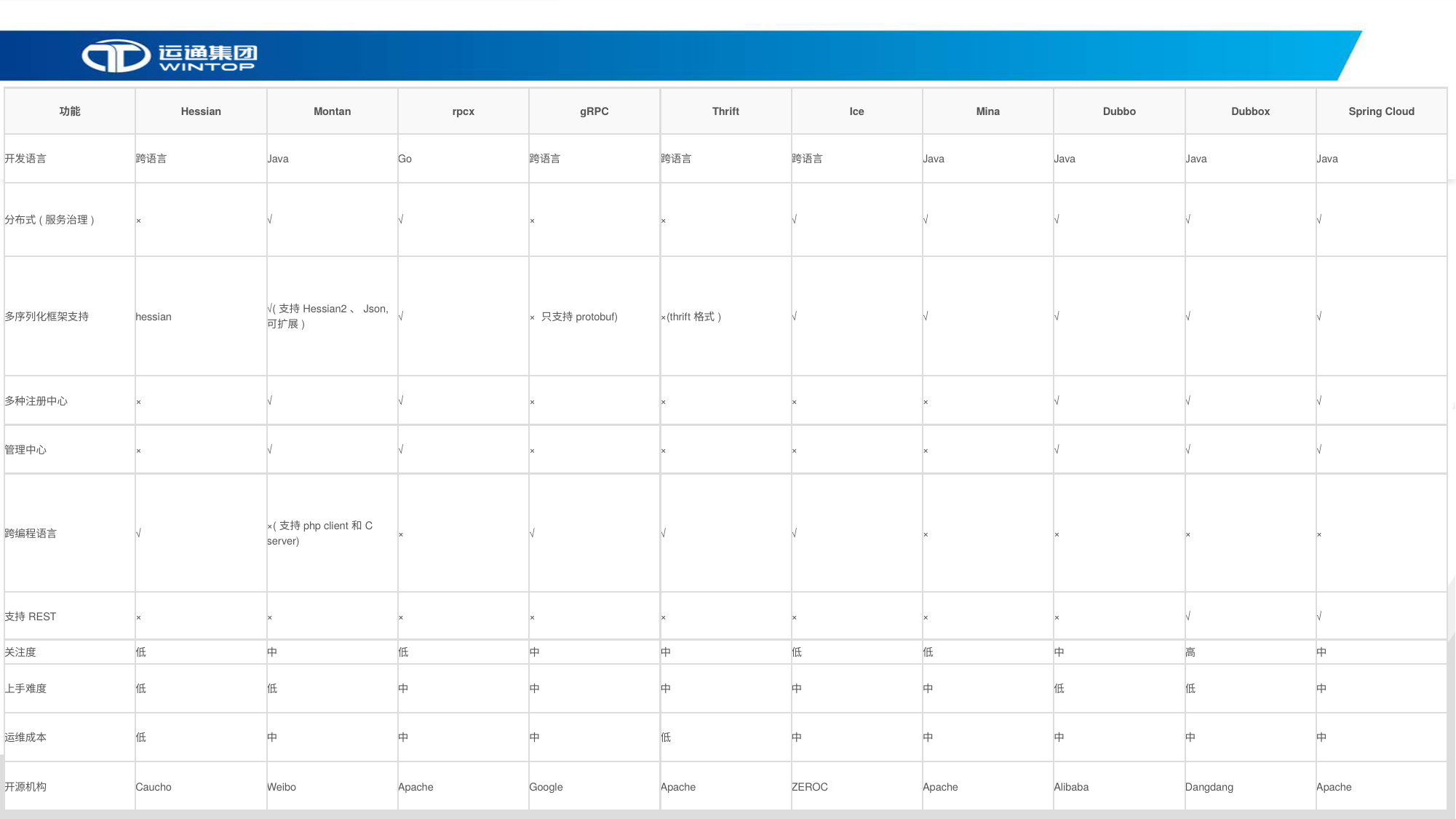

| 功能 | Hessian | Montan | rpcx | gRPC | Thrift | Ice | Mina | Dubbo | Dubbox | Spring Cloud |
| --- | --- | --- | --- | --- | --- | --- | --- | --- | --- | --- |
| 开发语言 | 跨语言 | Java | Go | 跨语言 | 跨语言 | 跨语言 | Java | Java | Java | Java |
| 分布式(服务治理) | × | √ | √ | × | × | √ | √ | √ | √ | √ |
| 多序列化框架支持 | hessian | √(支持Hessian2、Json,可扩展) | √ | × 只支持protobuf) | ×(thrift格式) | √ | √ | √ | √ | √ |
| 多种注册中心 | × | √ | √ | × | × | × | × | √ | √ | √ |
| 管理中心 | × | √ | √ | × | × | × | × | √ | √ | √ |
| 跨编程语言 | √ | ×(支持php client和C server) | × | √ | √ | √ | × | × | × | × |
| 支持REST | × | × | × | × | × | × | × | × | √ | √ |
| 关注度 | 低 | 中 | 低 | 中 | 中 | 低 | 低 | 中 | 高 | 中 |
| 上手难度 | 低 | 低 | 中 | 中 | 中 | 中 | 中 | 低 | 低 | 中 |
| 运维成本 | 低 | 中 | 中 | 中 | 低 | 中 | 中 | 中 | 中 | 中 |
| 开源机构 | Caucho | Weibo | Apache | Google | Apache | ZEROC | Apache | Alibaba | Dangdang | Apache |